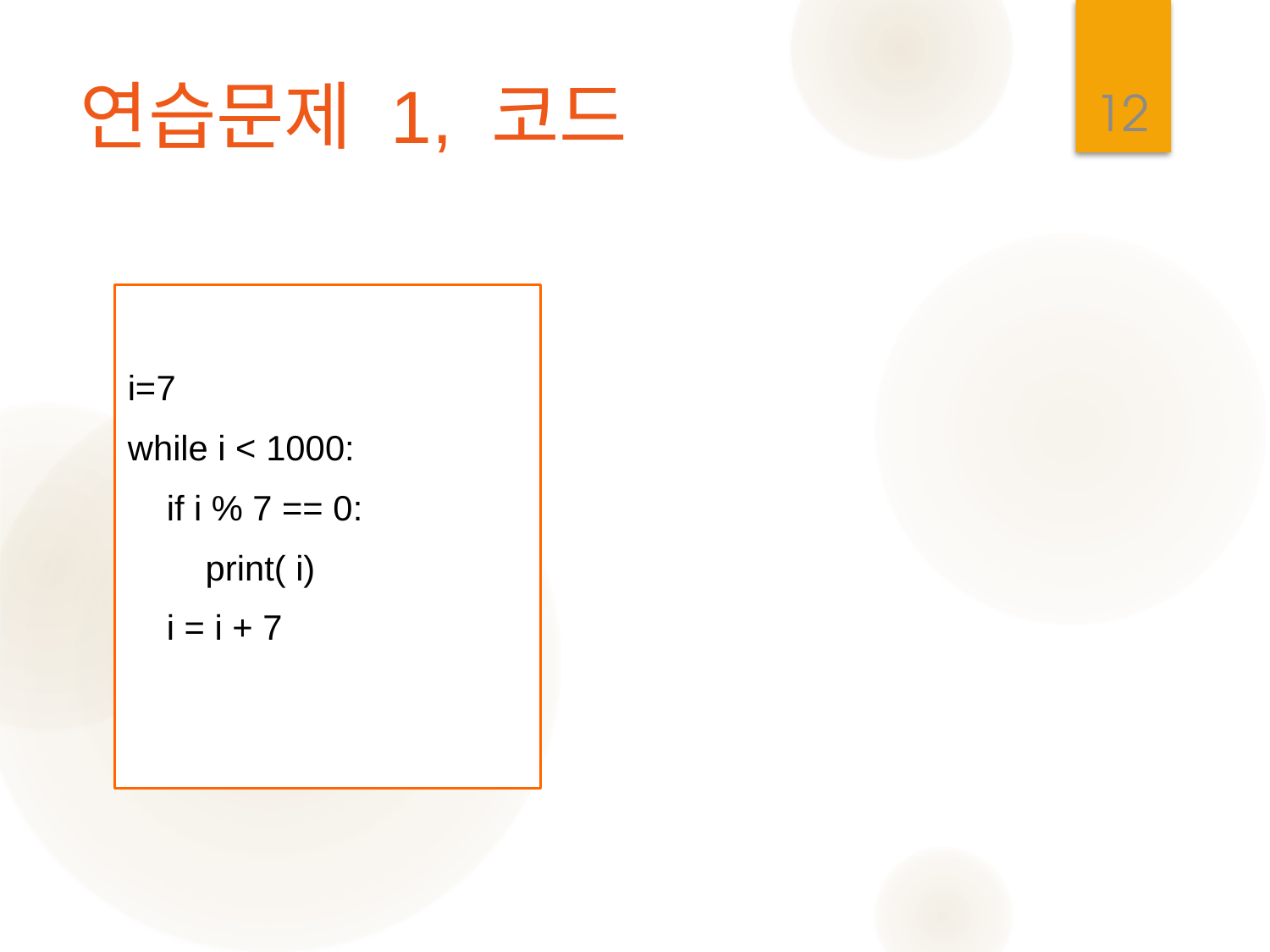

12
# 연습문제 1, 코드
i=7
while i < 1000:
    if i % 7 == 0:
        print( i)
    i = i + 7